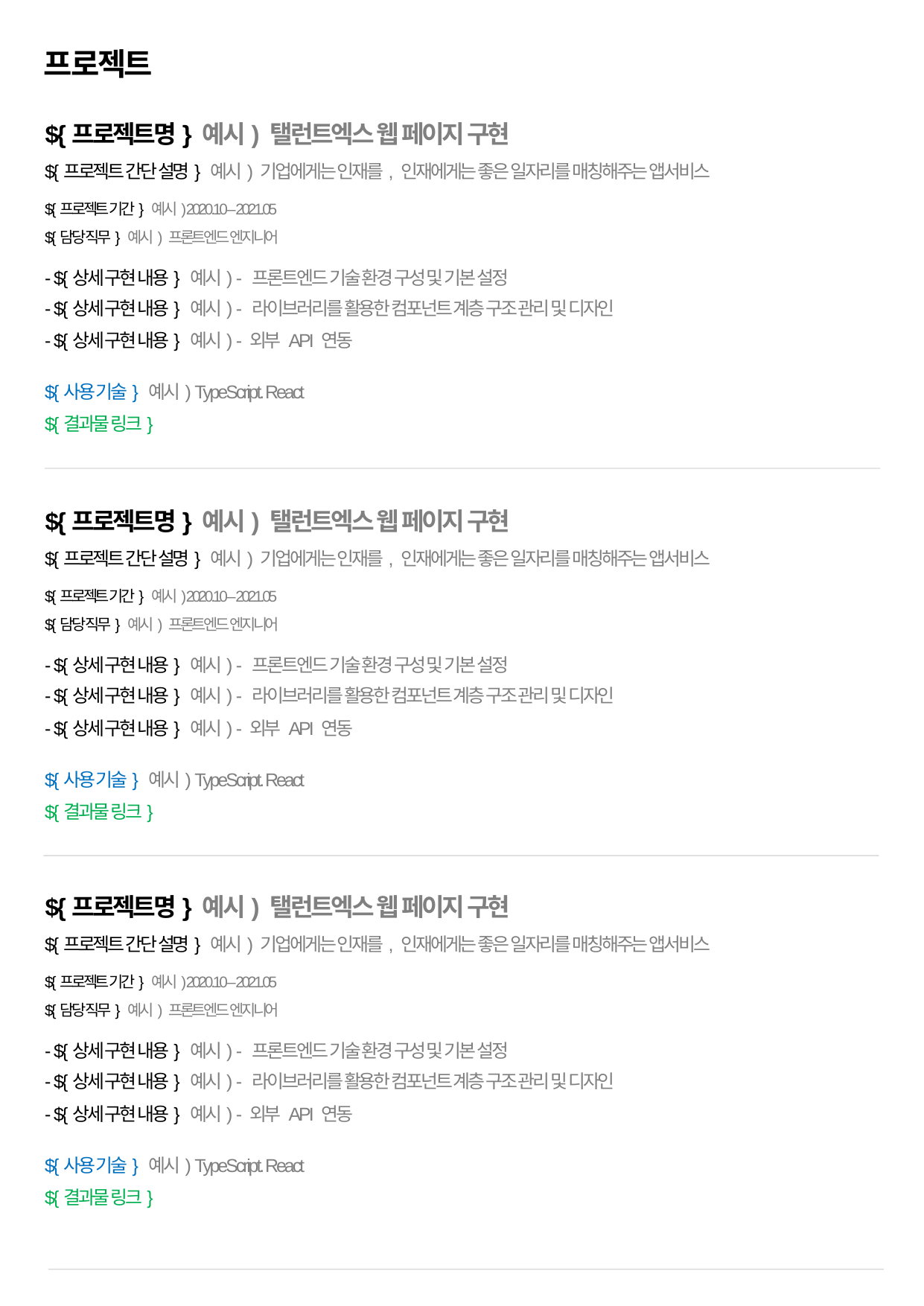

프로젝트
${프로젝트명} 예시) 탤런트엑스 웹 페이지 구현
${프로젝트 간단 설명}  예시) 기업에게는 인재를, 인재에게는 좋은 일자리를 매칭해주는 앱서비스
${프로젝트 기간}  예시) 2020.10 – 2021.05
${담당 직무}  예시) 프론트엔드 엔지니어
- ${상세 구현 내용}  예시)  -  프론트엔드 기술 환경 구성 및 기본 설정
- ${상세 구현 내용}  예시)  -  라이브러리를 활용한 컴포넌트 계층 구조 관리 및 디자인
- ${상세 구현 내용}  예시)  - 외부 API 연동
${사용 기술}  예시)  TypeScript. React
${결과물 링크}

${프로젝트명} 예시) 탤런트엑스 웹 페이지 구현
${프로젝트 간단 설명}  예시) 기업에게는 인재를, 인재에게는 좋은 일자리를 매칭해주는 앱서비스
${프로젝트 기간}  예시) 2020.10 – 2021.05
${담당 직무}  예시) 프론트엔드 엔지니어
- ${상세 구현 내용}  예시)  -  프론트엔드 기술 환경 구성 및 기본 설정
- ${상세 구현 내용}  예시)  -  라이브러리를 활용한 컴포넌트 계층 구조 관리 및 디자인
- ${상세 구현 내용}  예시)  - 외부 API 연동
${사용 기술}  예시)  TypeScript. React
${결과물 링크}

${프로젝트명} 예시) 탤런트엑스 웹 페이지 구현
${프로젝트 간단 설명}  예시) 기업에게는 인재를, 인재에게는 좋은 일자리를 매칭해주는 앱서비스
${프로젝트 기간}  예시) 2020.10 – 2021.05
${담당 직무}  예시) 프론트엔드 엔지니어
- ${상세 구현 내용}  예시)  -  프론트엔드 기술 환경 구성 및 기본 설정
- ${상세 구현 내용}  예시)  -  라이브러리를 활용한 컴포넌트 계층 구조 관리 및 디자인
- ${상세 구현 내용}  예시)  - 외부 API 연동
${사용 기술}  예시)  TypeScript. React
${결과물 링크}